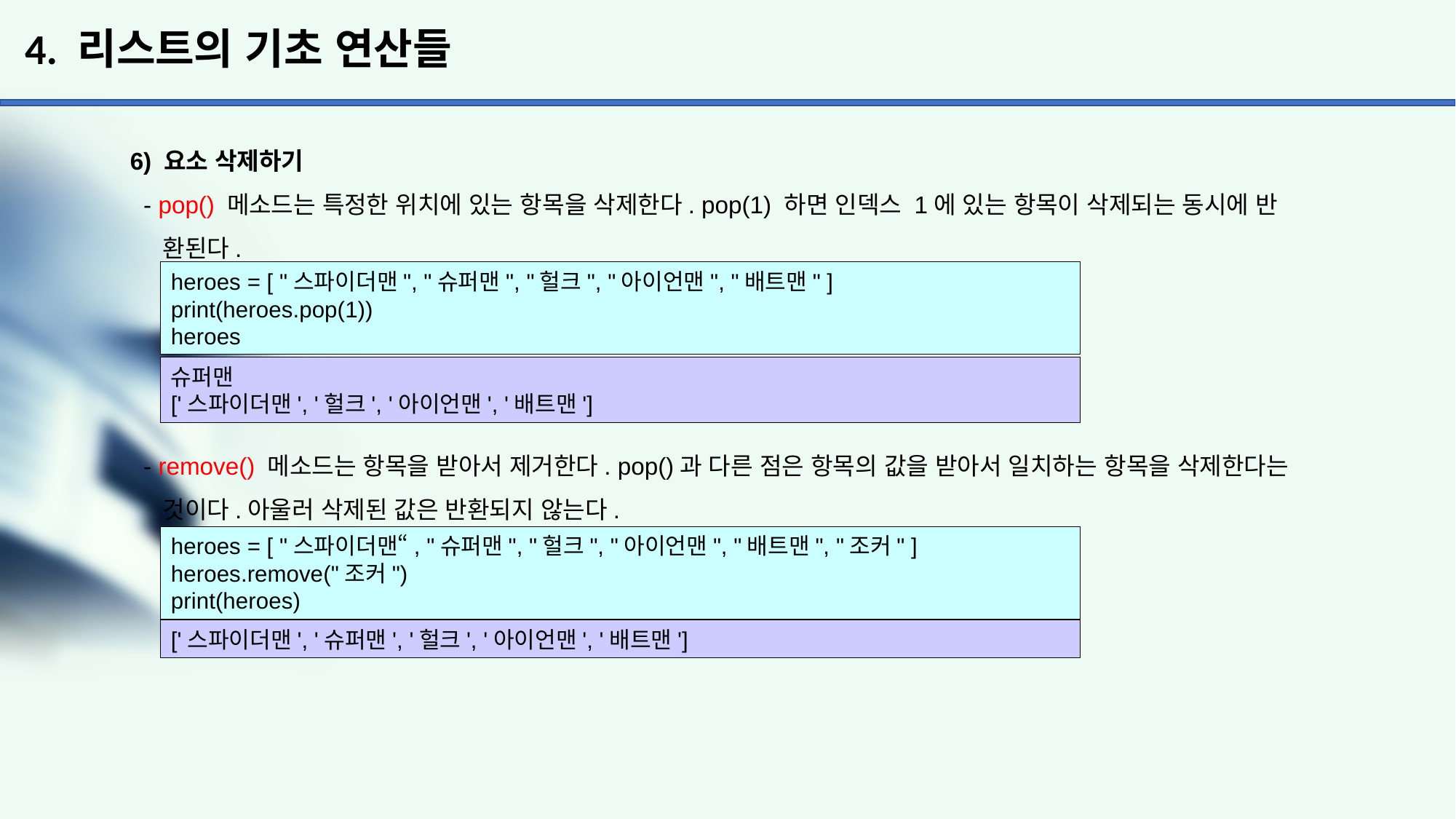

# 4. 리스트의 기초 연산들
6) 요소 삭제하기
  - pop() 메소드는 특정한 위치에 있는 항목을 삭제한다. pop(1) 하면 인덱스 1에 있는 항목이 삭제되는 동시에 반
    환된다.

  - remove() 메소드는 항목을 받아서 제거한다. pop()과 다른 점은 항목의 값을 받아서 일치하는 항목을 삭제한다는
    것이다.아울러 삭제된 값은 반환되지 않는다.

heroes = [ "스파이더맨", "슈퍼맨", "헐크", "아이언맨", "배트맨" ]
print(heroes.pop(1))
heroes
슈퍼맨
['스파이더맨', '헐크', '아이언맨', '배트맨']
heroes = [ "스파이더맨“, "슈퍼맨", "헐크", "아이언맨", "배트맨", "조커" ]
heroes.remove("조커")
print(heroes)
['스파이더맨', '슈퍼맨', '헐크', '아이언맨', '배트맨']